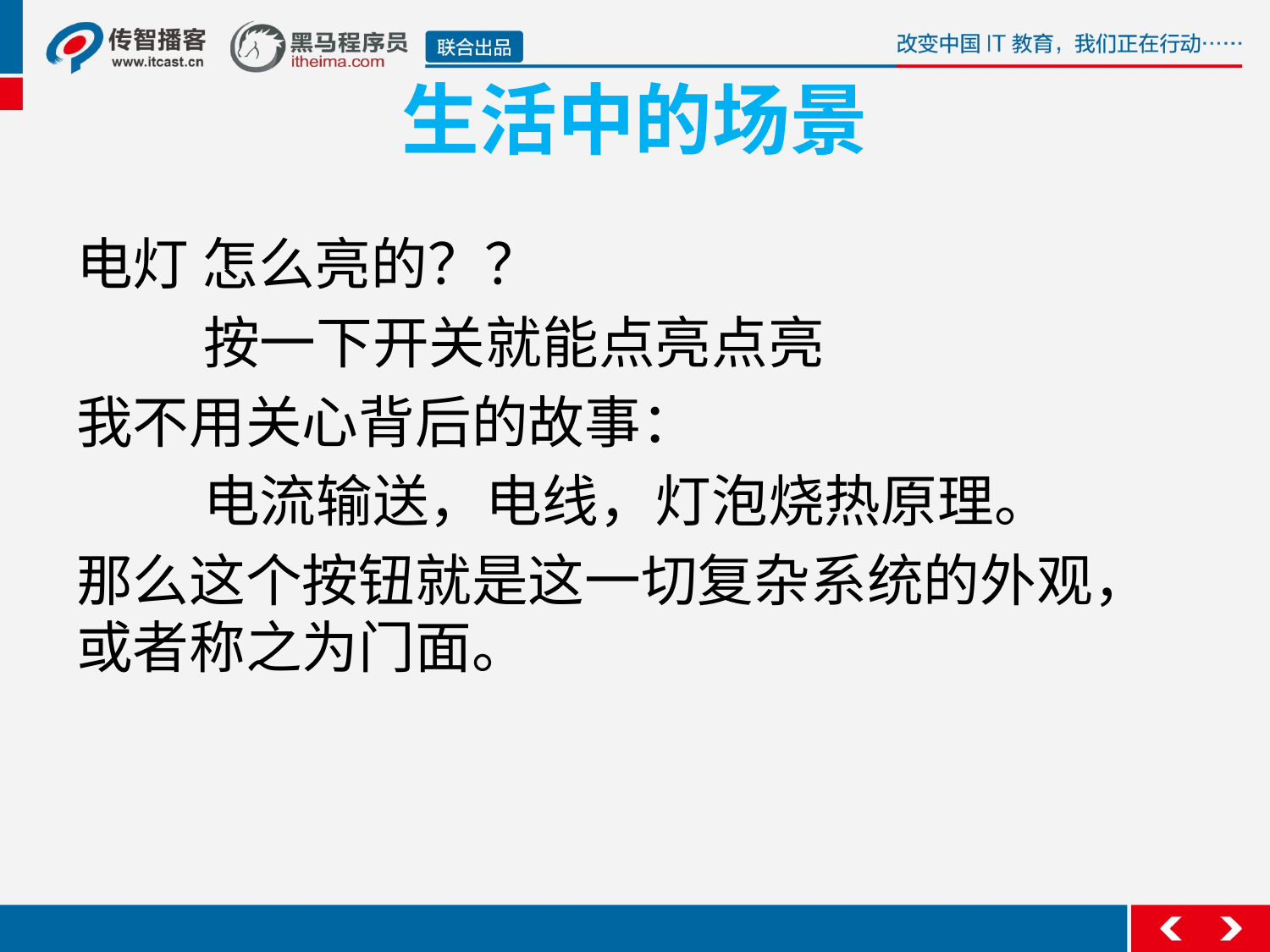

# 生活中的场景
电灯 怎么亮的？？
	按一下开关就能点亮点亮
我不用关心背后的故事：
	电流输送，电线，灯泡烧热原理。
那么这个按钮就是这一切复杂系统的外观，或者称之为门面。